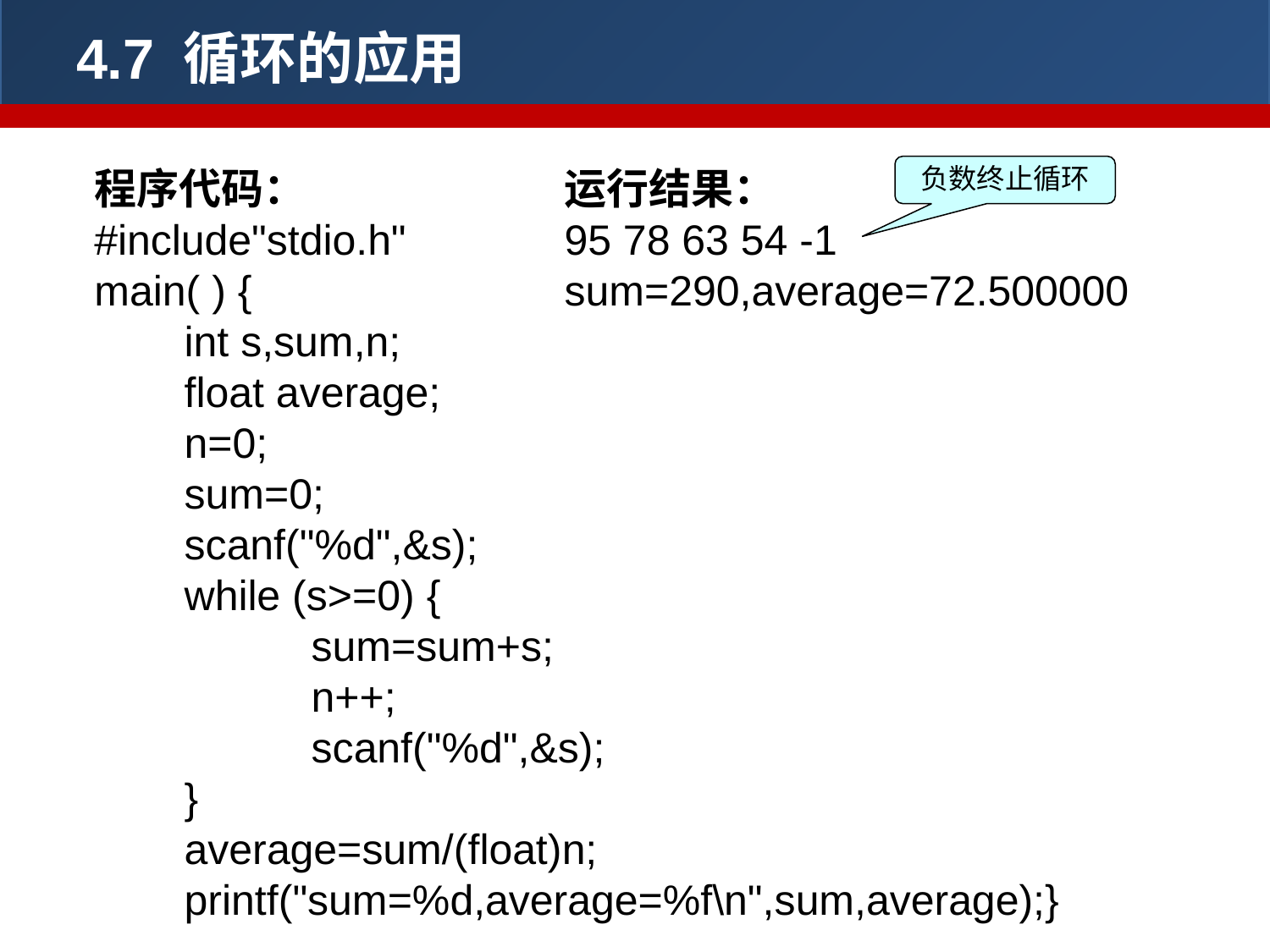

4.7 循环的应用

程序代码：
#include"stdio.h"
main( ) {
	int s,sum,n;
	float average;
	n=0;
	sum=0;
	scanf("%d",&s);
	while (s>=0) {
		sum=sum+s;
		n++;
		scanf("%d",&s);
	}
	average=sum/(float)n;
	printf("sum=%d,average=%f\n",sum,average);}
运行结果：
95 78 63 54 -1
sum=290,average=72.500000
负数终止循环